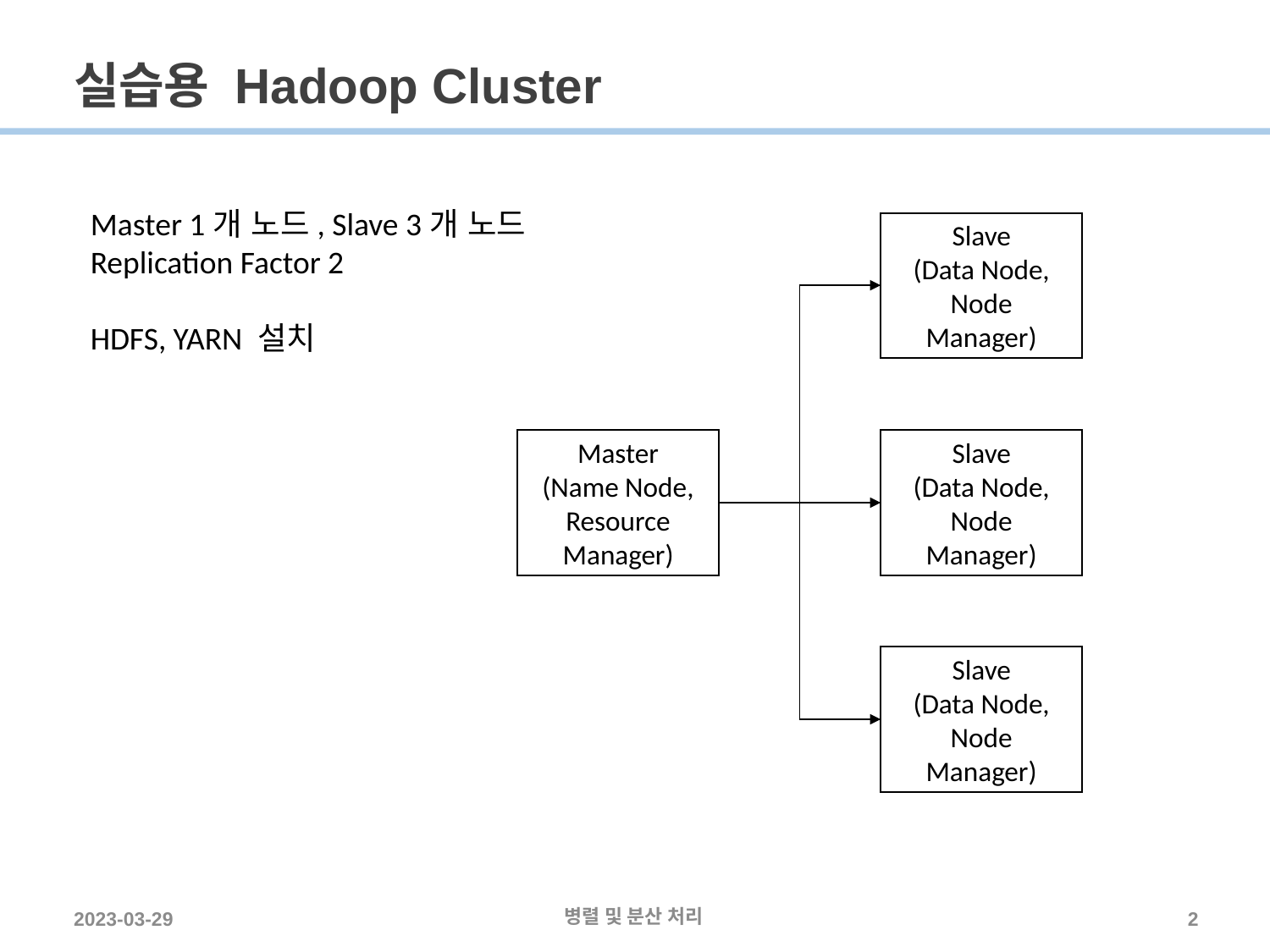

# 실습용 Hadoop Cluster
Master 1개 노드, Slave 3개 노드
Replication Factor 2

HDFS, YARN 설치
Slave
(Data Node, Node Manager)
Master
(Name Node, Resource Manager)
Slave
(Data Node, Node Manager)
Slave
(Data Node, Node Manager)
2023-03-29
병렬 및 분산 처리
2